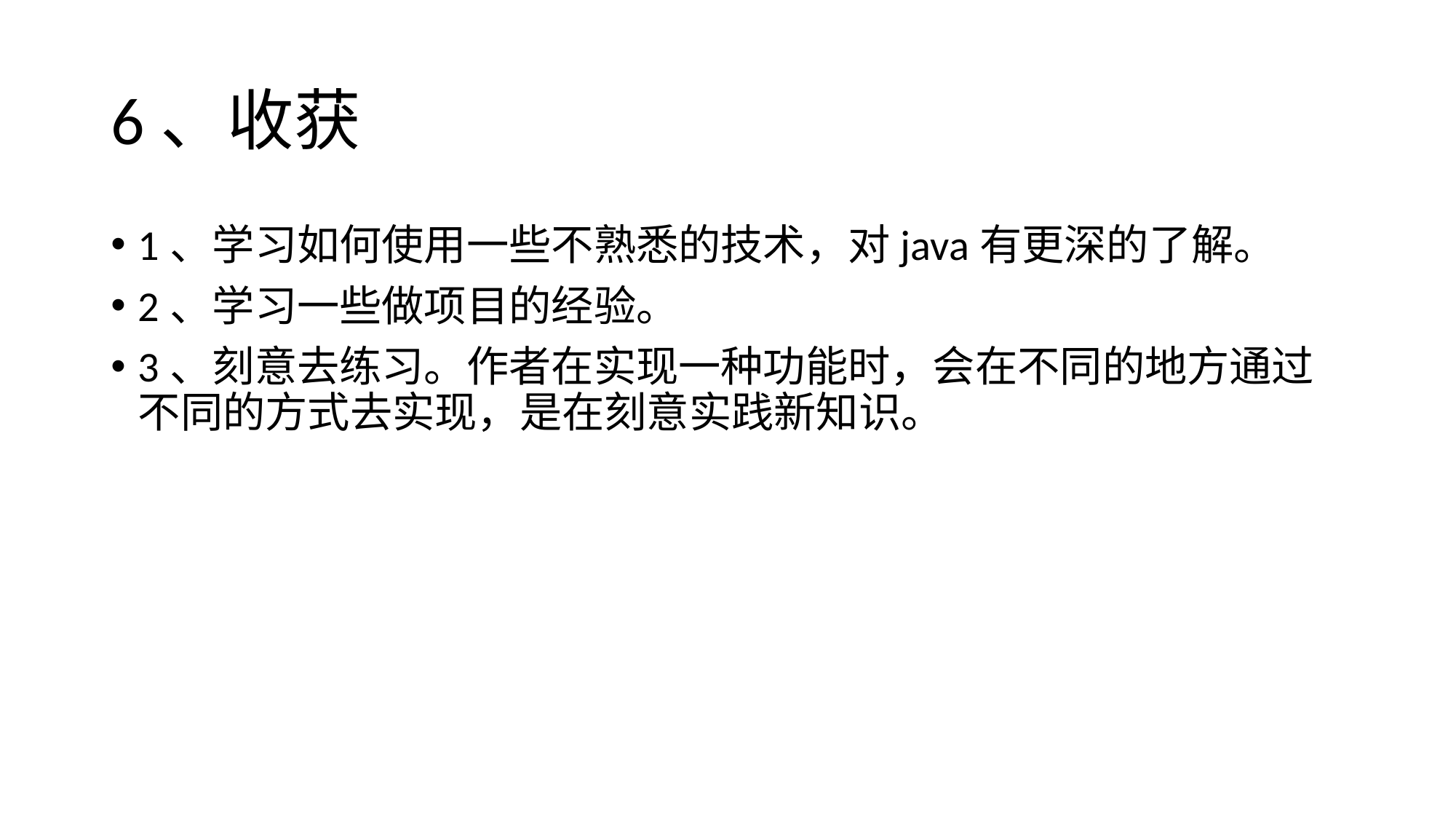

# 6、收获
1、学习如何使用一些不熟悉的技术，对java有更深的了解。
2、学习一些做项目的经验。
3、刻意去练习。作者在实现一种功能时，会在不同的地方通过不同的方式去实现，是在刻意实践新知识。